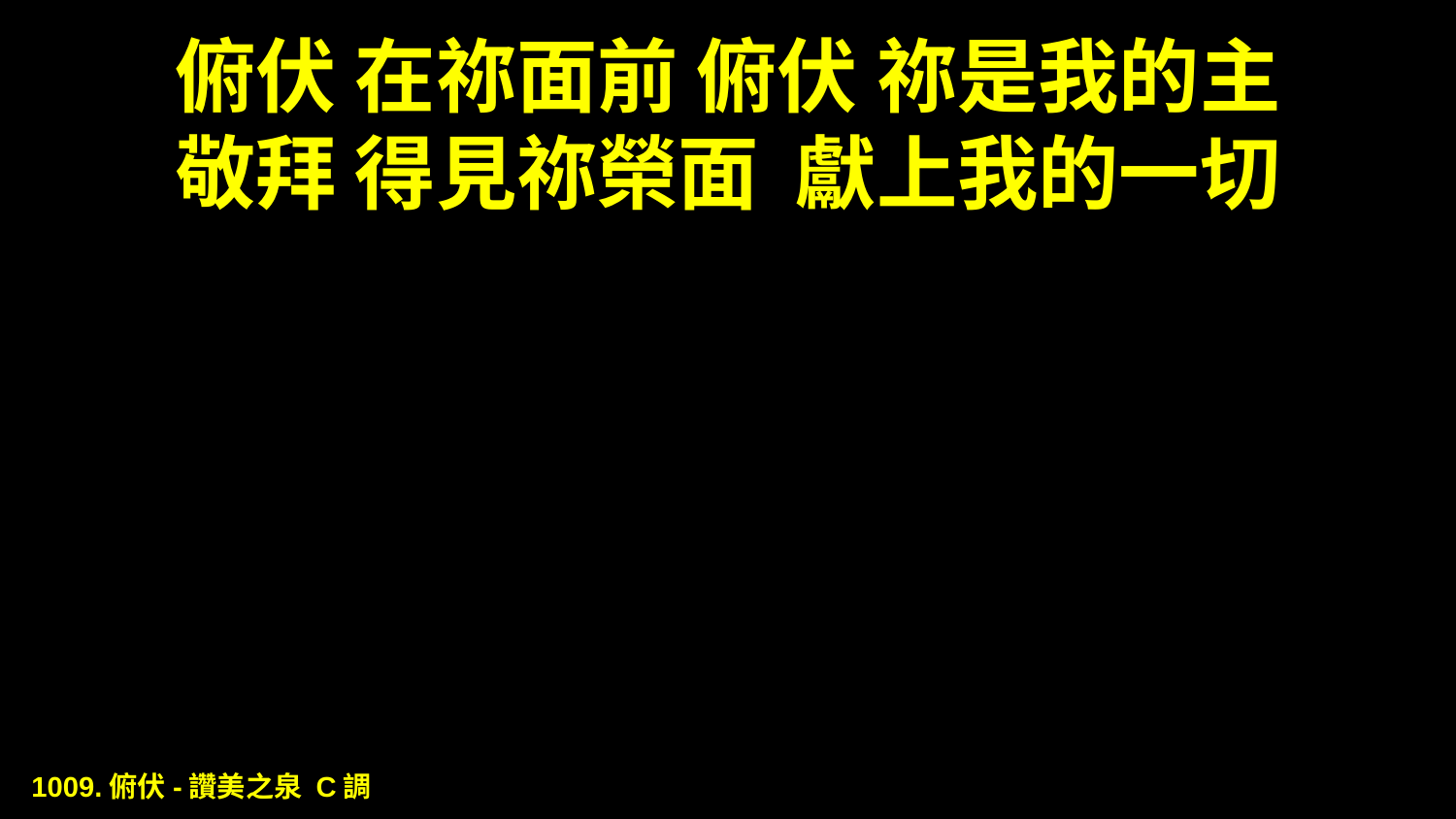

# 俯伏 在祢面前 俯伏 祢是我的主 敬拜 得見祢榮面  獻上我的一切
1009.俯伏-讚美之泉 C調